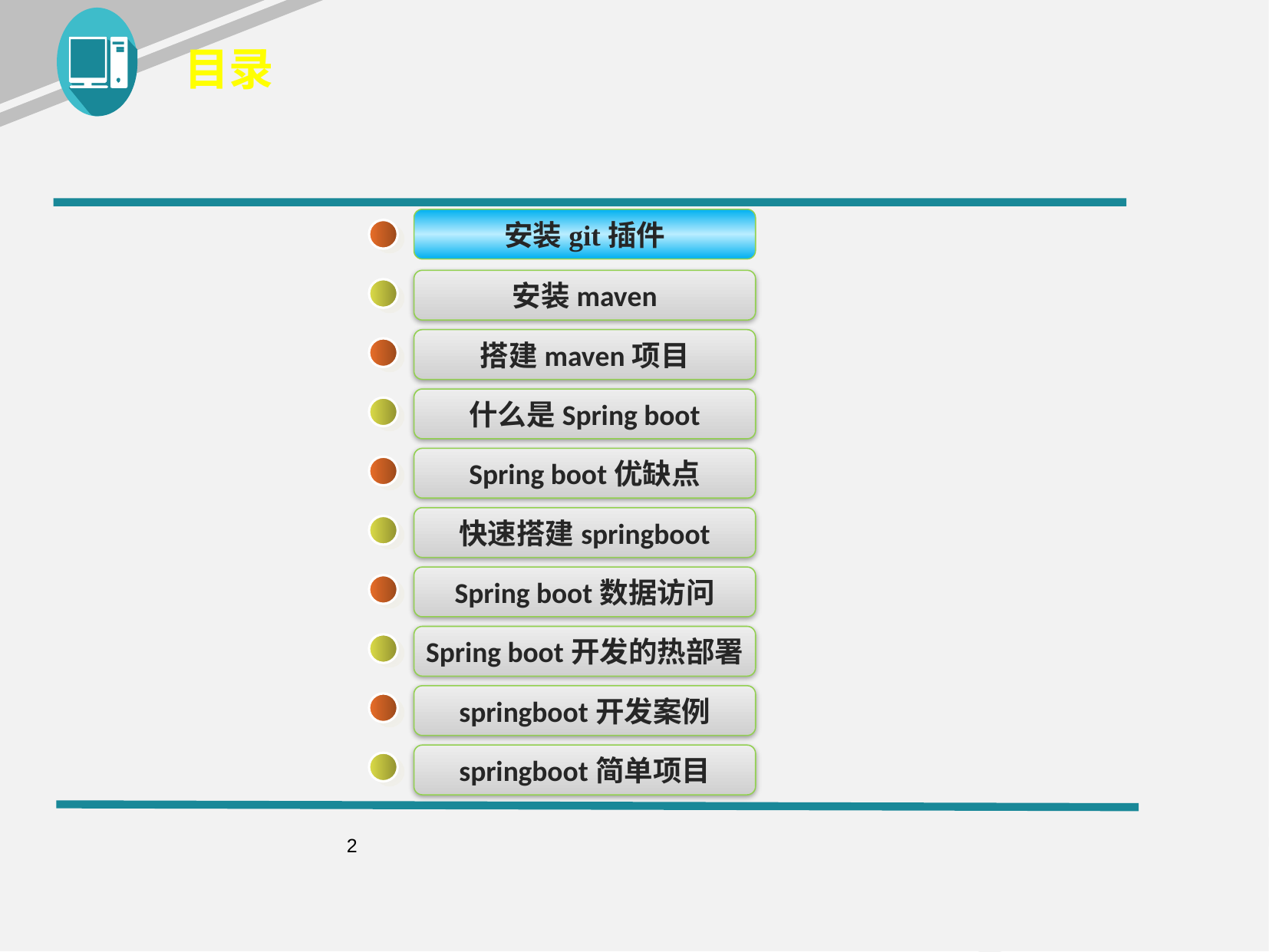

目录

安装git插件

安装maven

搭建maven项目

什么是Spring boot

Spring boot优缺点

快速搭建springboot

Spring boot数据访问

Spring boot开发的热部署

springboot开发案例

springboot简单项目

2